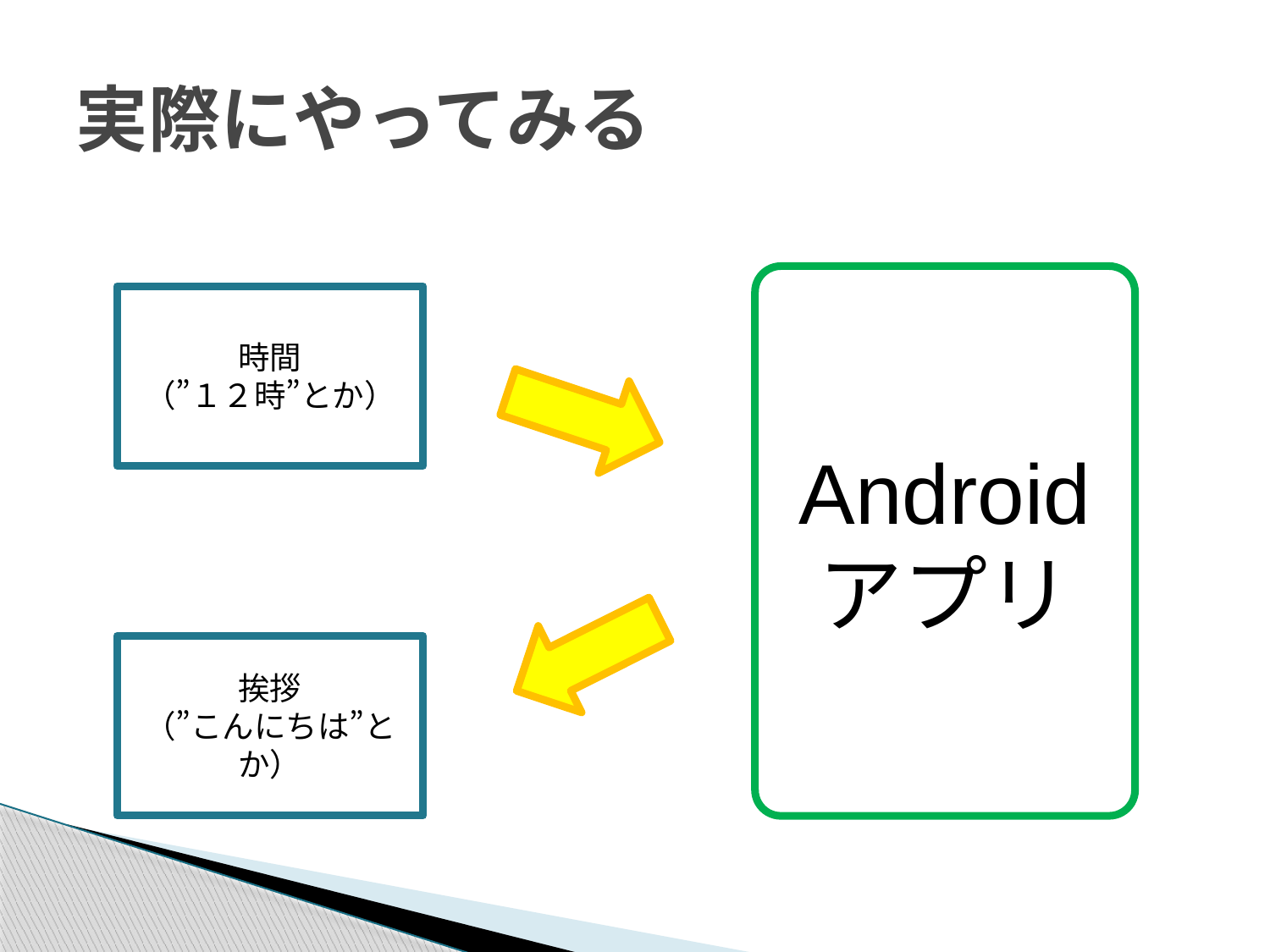

# 実際にやってみる
Android
アプリ
時間
（”１２時”とか）

挨拶
（”こんにちは”とか）